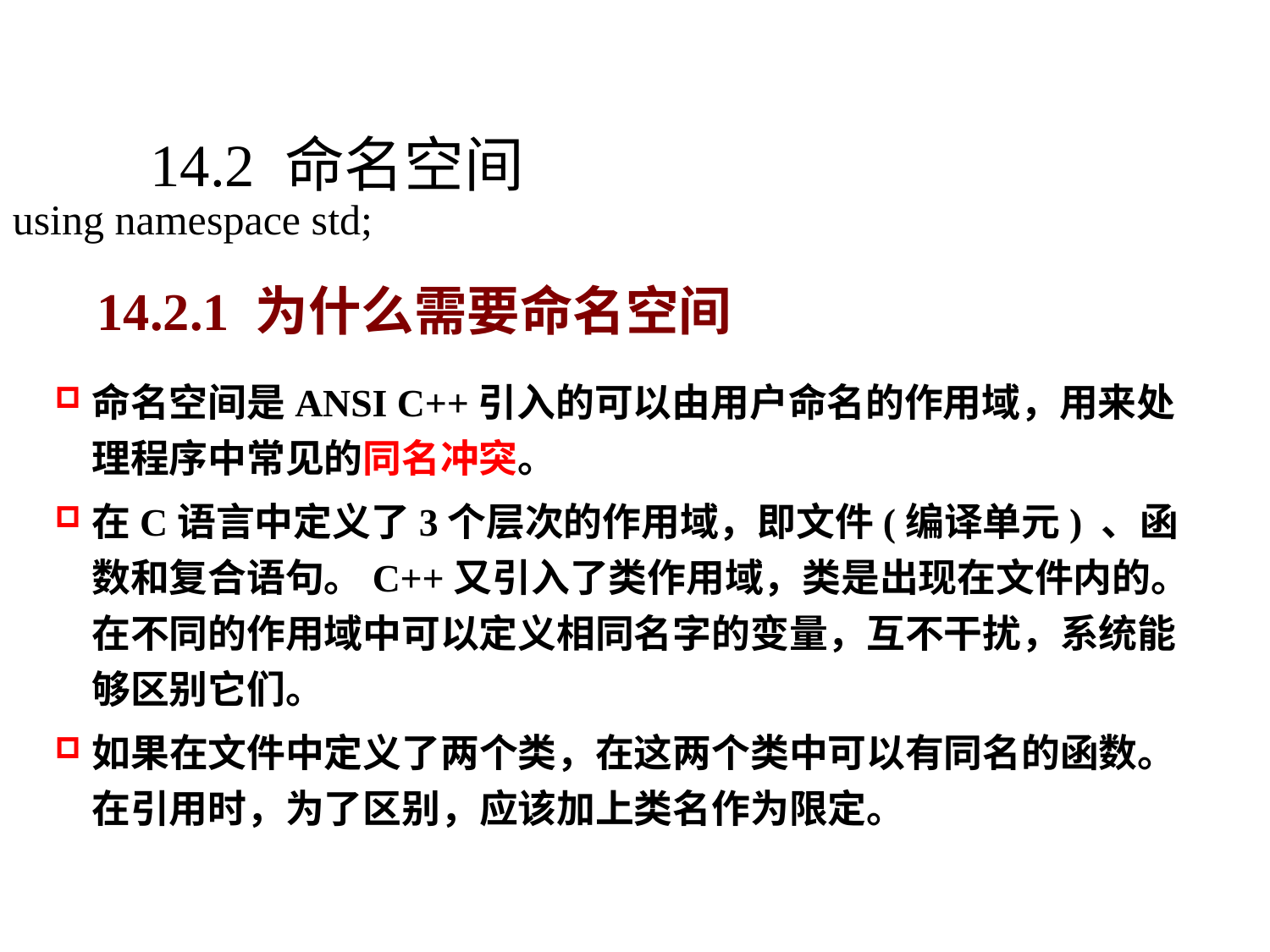

14.2 命名空间
using namespace std;
14.2.1 为什么需要命名空间
命名空间是ANSI C++引入的可以由用户命名的作用域，用来处理程序中常见的同名冲突。
在C语言中定义了3个层次的作用域，即文件(编译单元) 、函数和复合语句。C++又引入了类作用域，类是出现在文件内的。在不同的作用域中可以定义相同名字的变量，互不干扰，系统能够区别它们。
如果在文件中定义了两个类，在这两个类中可以有同名的函数。在引用时，为了区别，应该加上类名作为限定。